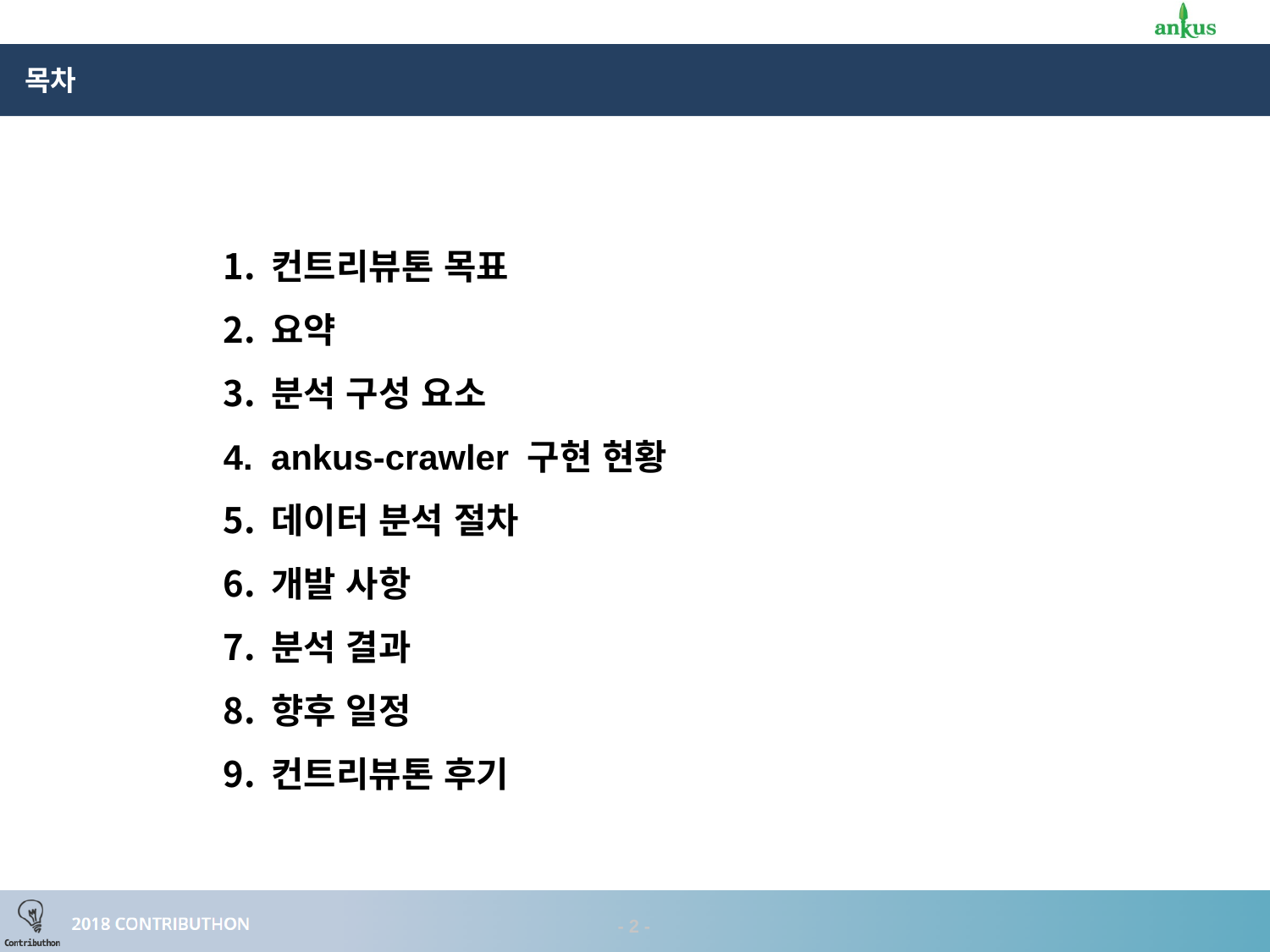

목차
컨트리뷰톤 목표
요약
분석 구성 요소
ankus-crawler 구현 현황
데이터 분석 절차
개발 사항
분석 결과
향후 일정
컨트리뷰톤 후기
- 2 -